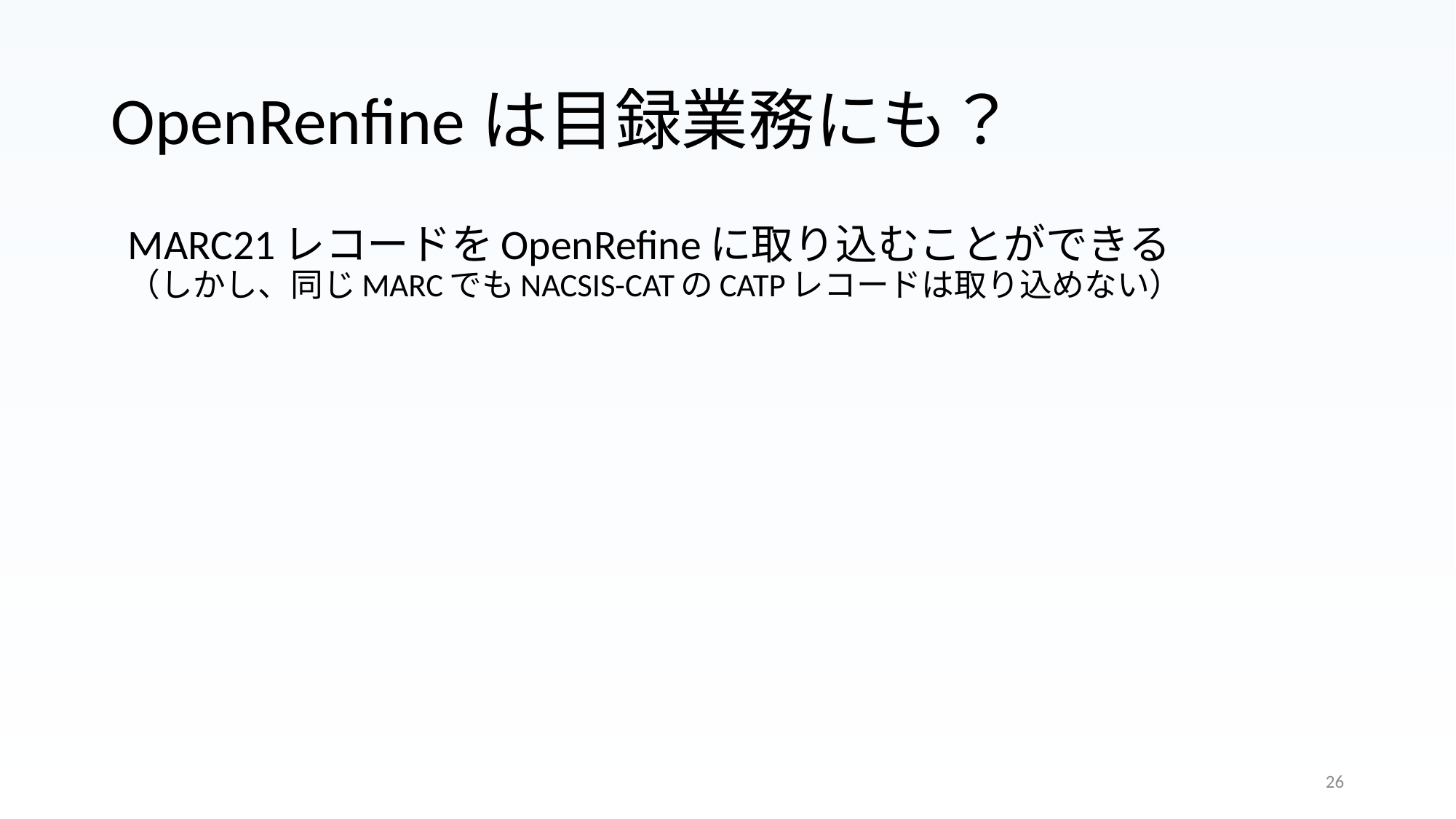

# OpenRenfineは目録業務にも？
MARC21レコードをOpenRefineに取り込むことができる
（しかし、同じMARCでもNACSIS-CATのCATPレコードは取り込めない）
26